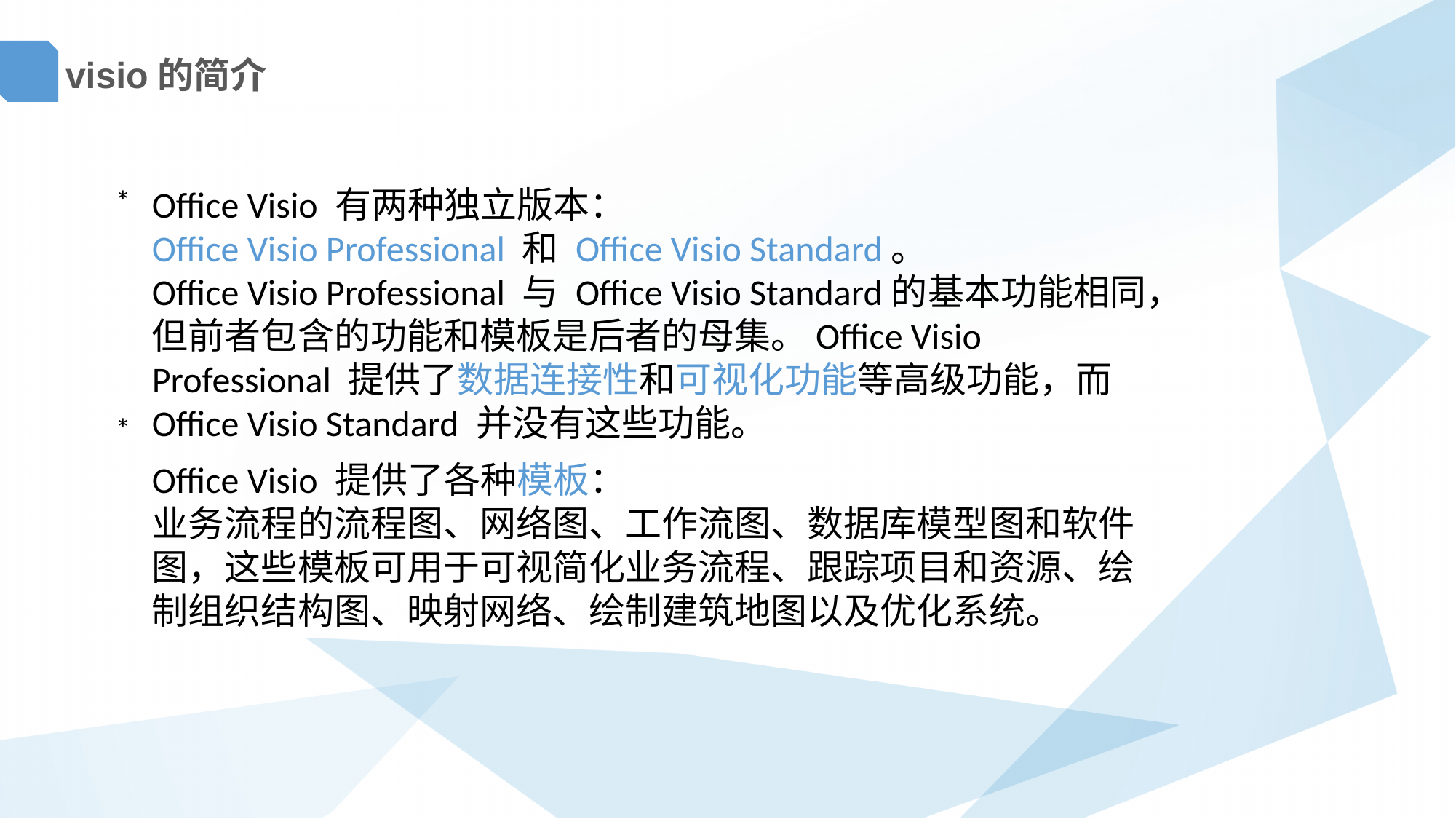

visio的简介
*
Office Visio 有两种独立版本：
Office Visio Professional 和 Office Visio Standard。
Office Visio Professional 与 Office Visio Standard的基本功能相同，但前者包含的功能和模板是后者的母集。Office Visio Professional 提供了数据连接性和可视化功能等高级功能，而 Office Visio Standard 并没有这些功能。

*
Office Visio 提供了各种模板：
业务流程的流程图、网络图、工作流图、数据库模型图和软件图，这些模板可用于可视简化业务流程、跟踪项目和资源、绘制组织结构图、映射网络、绘制建筑地图以及优化系统。